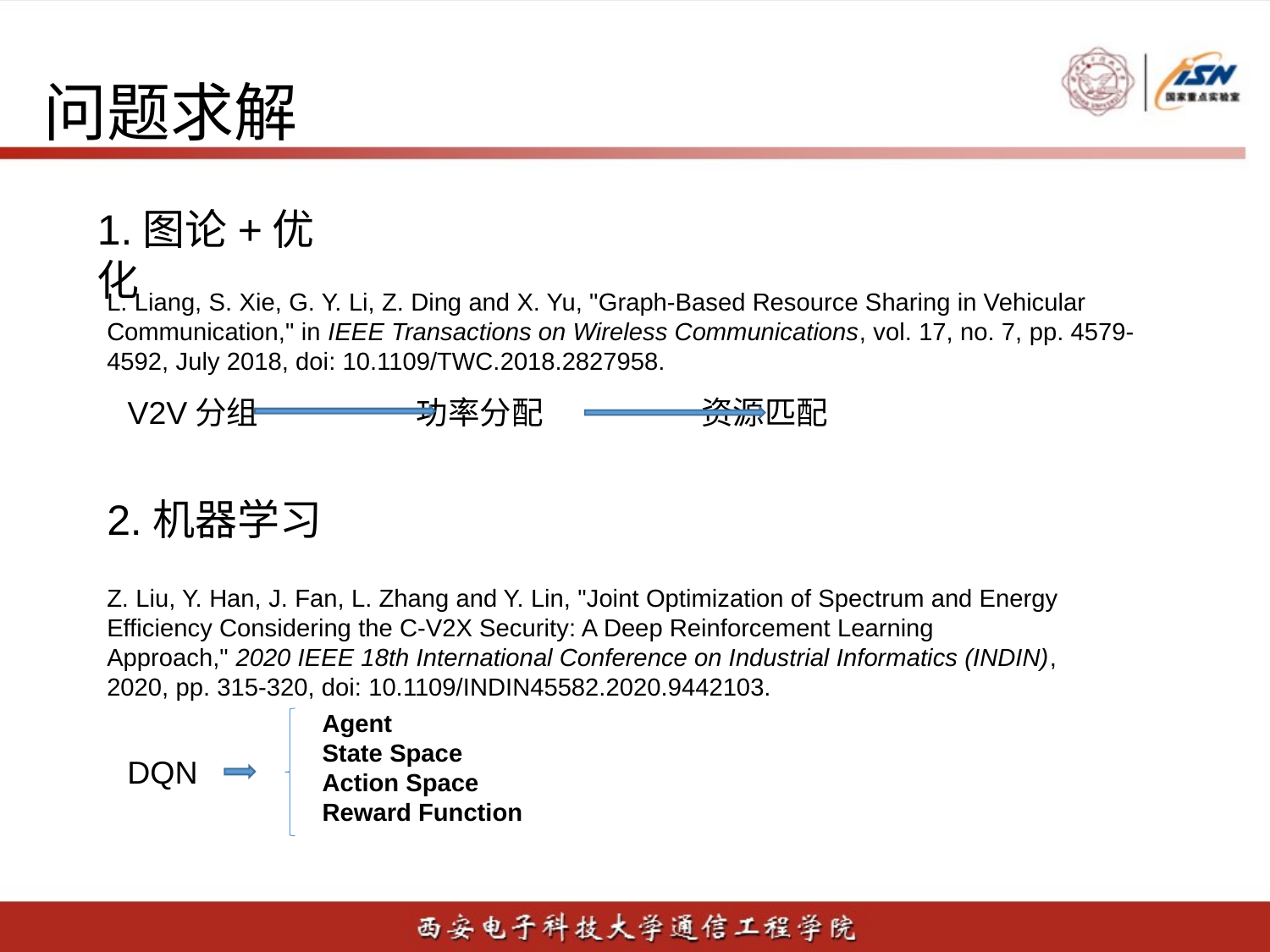

问题求解
1.图论+优化
L. Liang, S. Xie, G. Y. Li, Z. Ding and X. Yu, "Graph-Based Resource Sharing in Vehicular Communication," in IEEE Transactions on Wireless Communications, vol. 17, no. 7, pp. 4579-4592, July 2018, doi: 10.1109/TWC.2018.2827958.
V2V分组                      功率分配                      资源匹配

2.机器学习
Z. Liu, Y. Han, J. Fan, L. Zhang and Y. Lin, "Joint Optimization of Spectrum and Energy Efficiency Considering the C-V2X Security: A Deep Reinforcement Learning Approach," 2020 IEEE 18th International Conference on Industrial Informatics (INDIN), 2020, pp. 315-320, doi: 10.1109/INDIN45582.2020.9442103.
Agent
State Space
Action Space
Reward Function

DQN